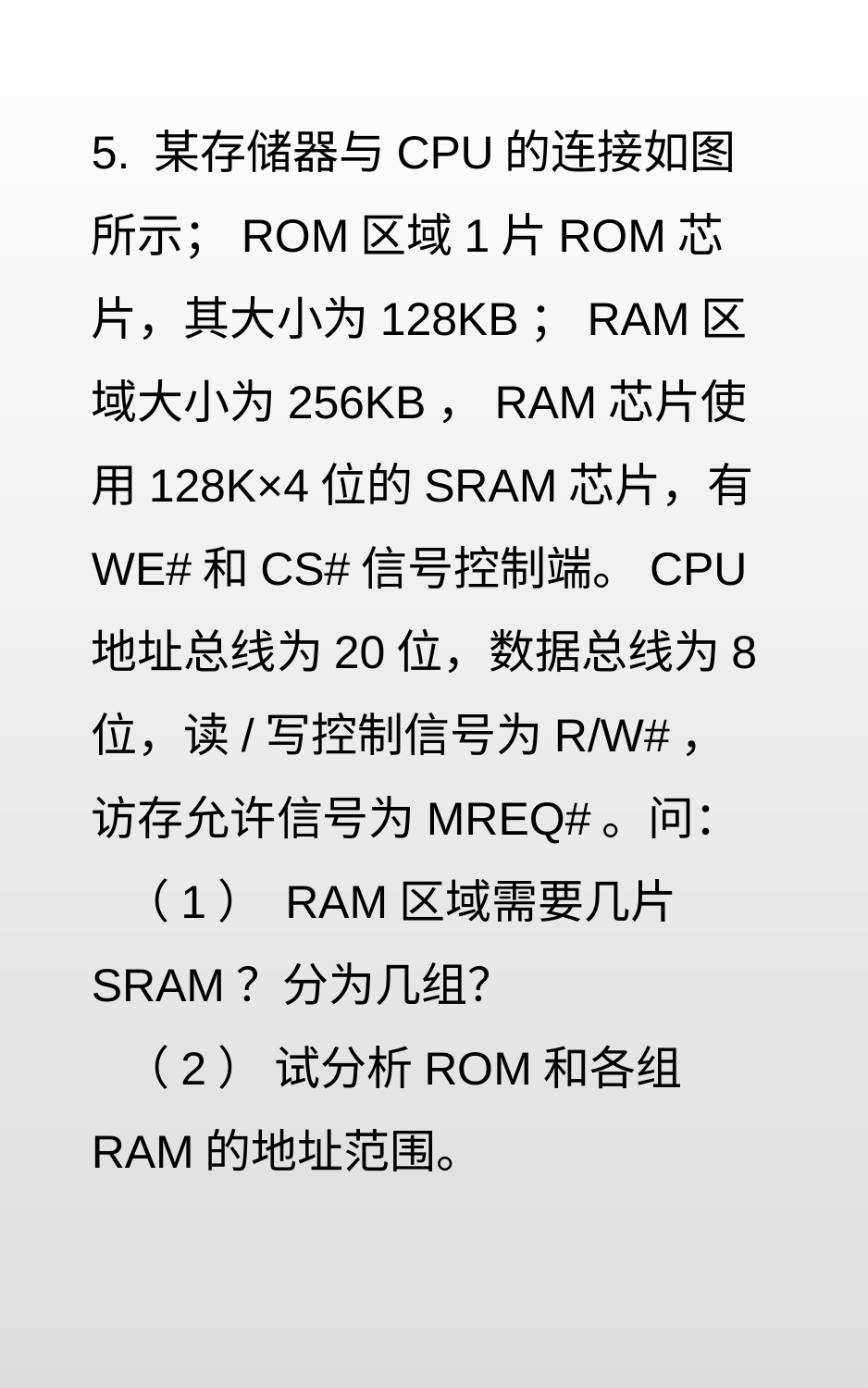

5. 某存储器与CPU的连接如图所示；ROM区域1片ROM芯片，其大小为128KB；RAM区域大小为256KB，RAM芯片使用128K×4位的SRAM芯片，有WE#和CS#信号控制端。CPU地址总线为20位，数据总线为8位，读/写控制信号为R/W#，访存允许信号为MREQ#。问：
  （1） RAM区域需要几片SRAM？分为几组？
  （2） 试分析ROM和各组RAM的地址范围。